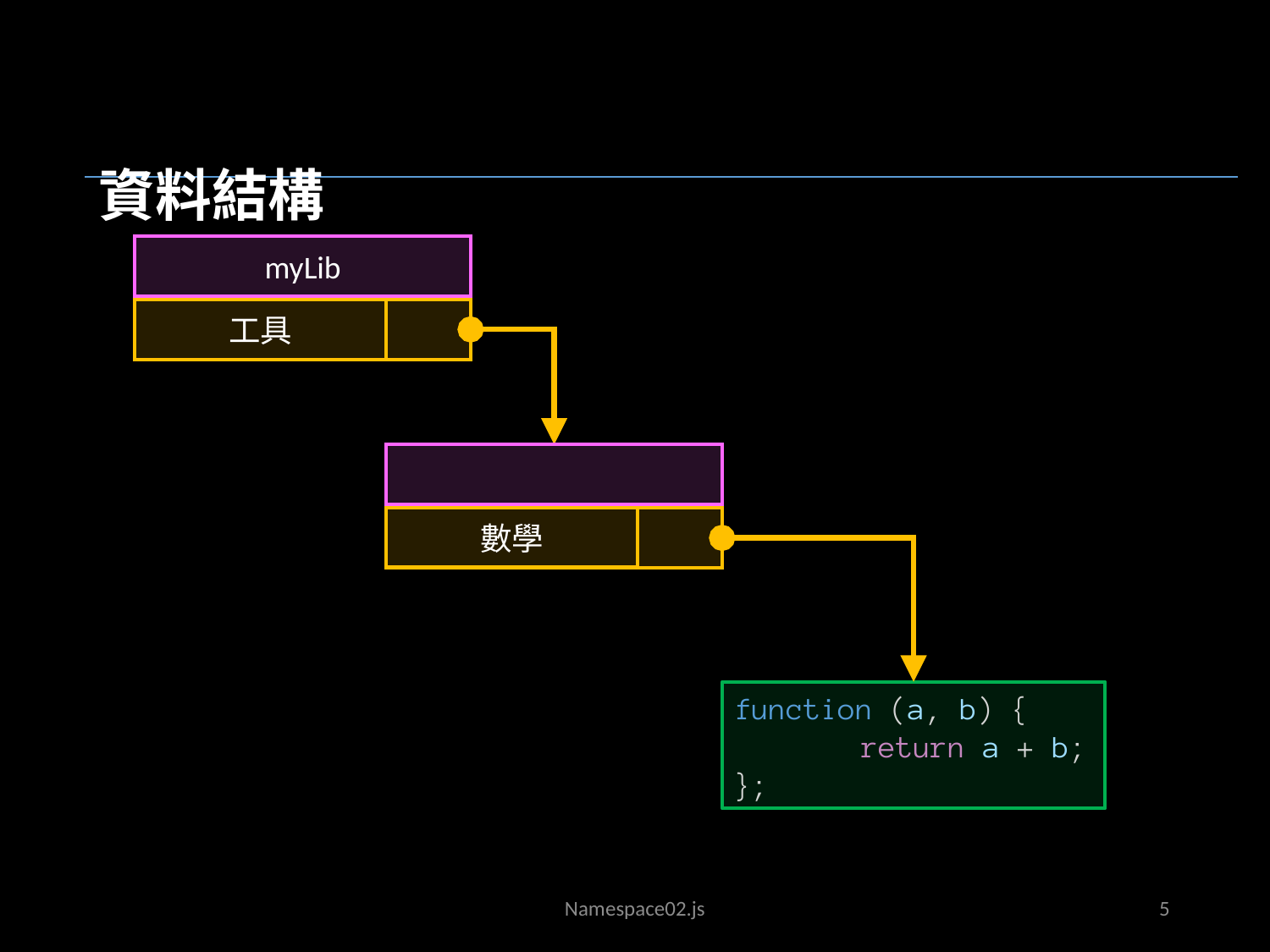

資料結構

myLib
工具

數學

function (a, b) {
	return a + b;
};
JavaScriptObjects02.js
Namespace02.js
5